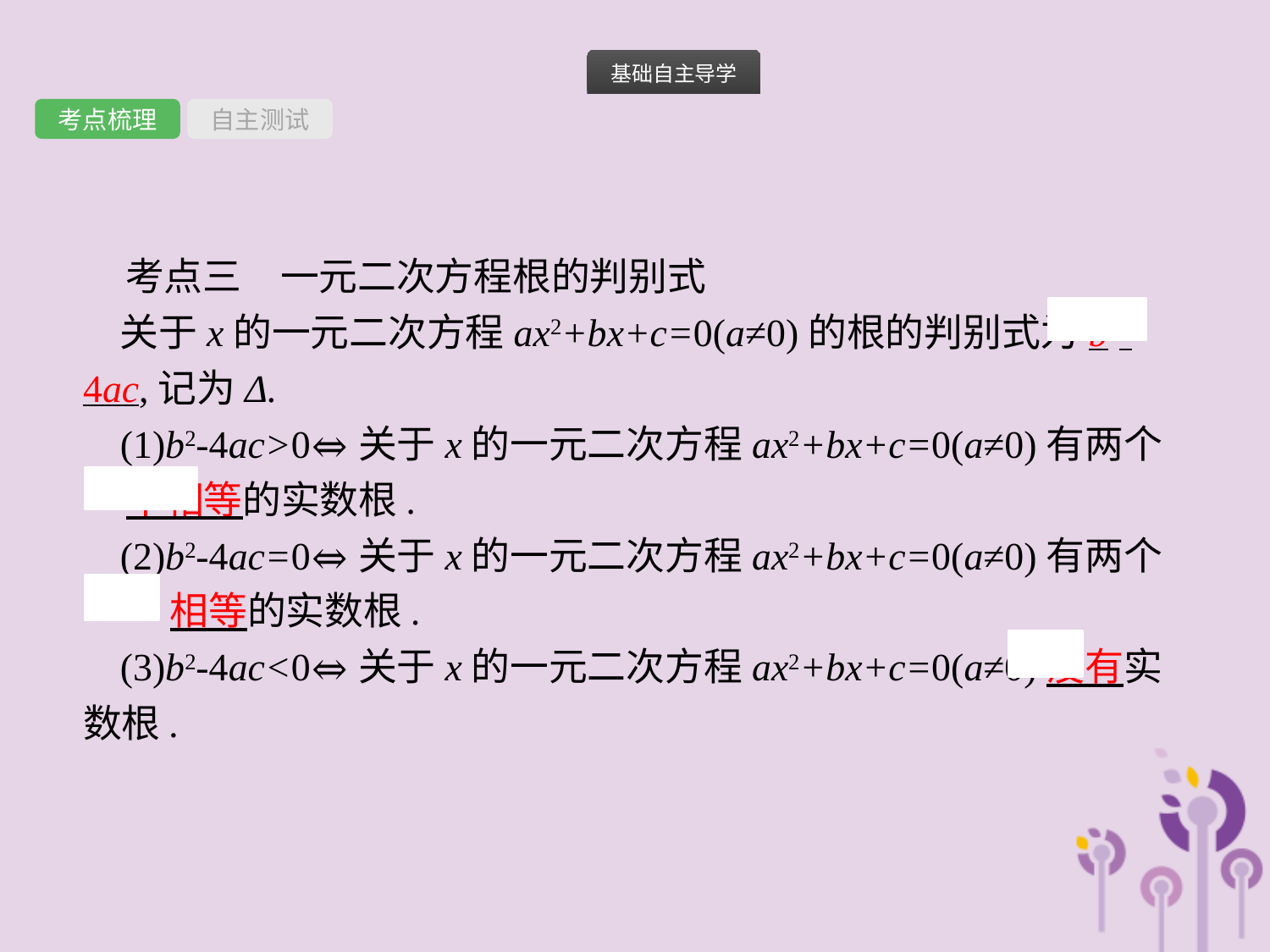

考点梳理
自主测试
考点三　一元二次方程根的判别式
关于x的一元二次方程ax2+bx+c=0(a≠0)的根的判别式为b2-4ac,记为Δ.
(1)b2-4ac>0⇔关于x的一元二次方程ax2+bx+c=0(a≠0)有两个        不相等的实数根.
(2)b2-4ac=0⇔关于x的一元二次方程ax2+bx+c=0(a≠0)有两个             相等的实数根.
(3)b2-4ac<0⇔关于x的一元二次方程ax2+bx+c=0(a≠0)没有实数根.